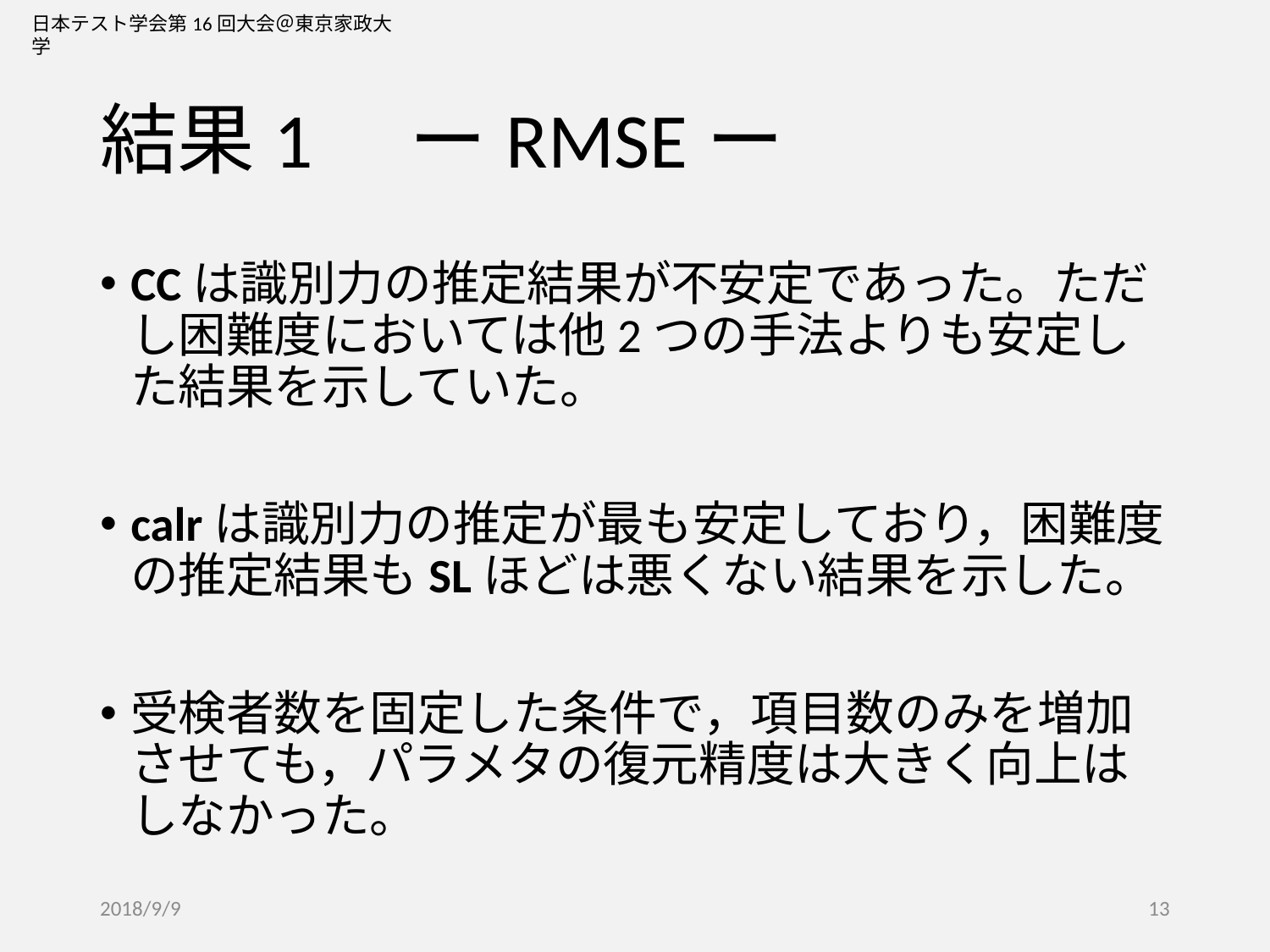

# 結果1　ーRMSEー
CCは識別力の推定結果が不安定であった。ただし困難度においては他2つの手法よりも安定した結果を示していた。

calrは識別力の推定が最も安定しており，困難度の推定結果もSLほどは悪くない結果を示した。

受検者数を固定した条件で，項目数のみを増加させても，パラメタの復元精度は大きく向上はしなかった。
2018/9/9
13